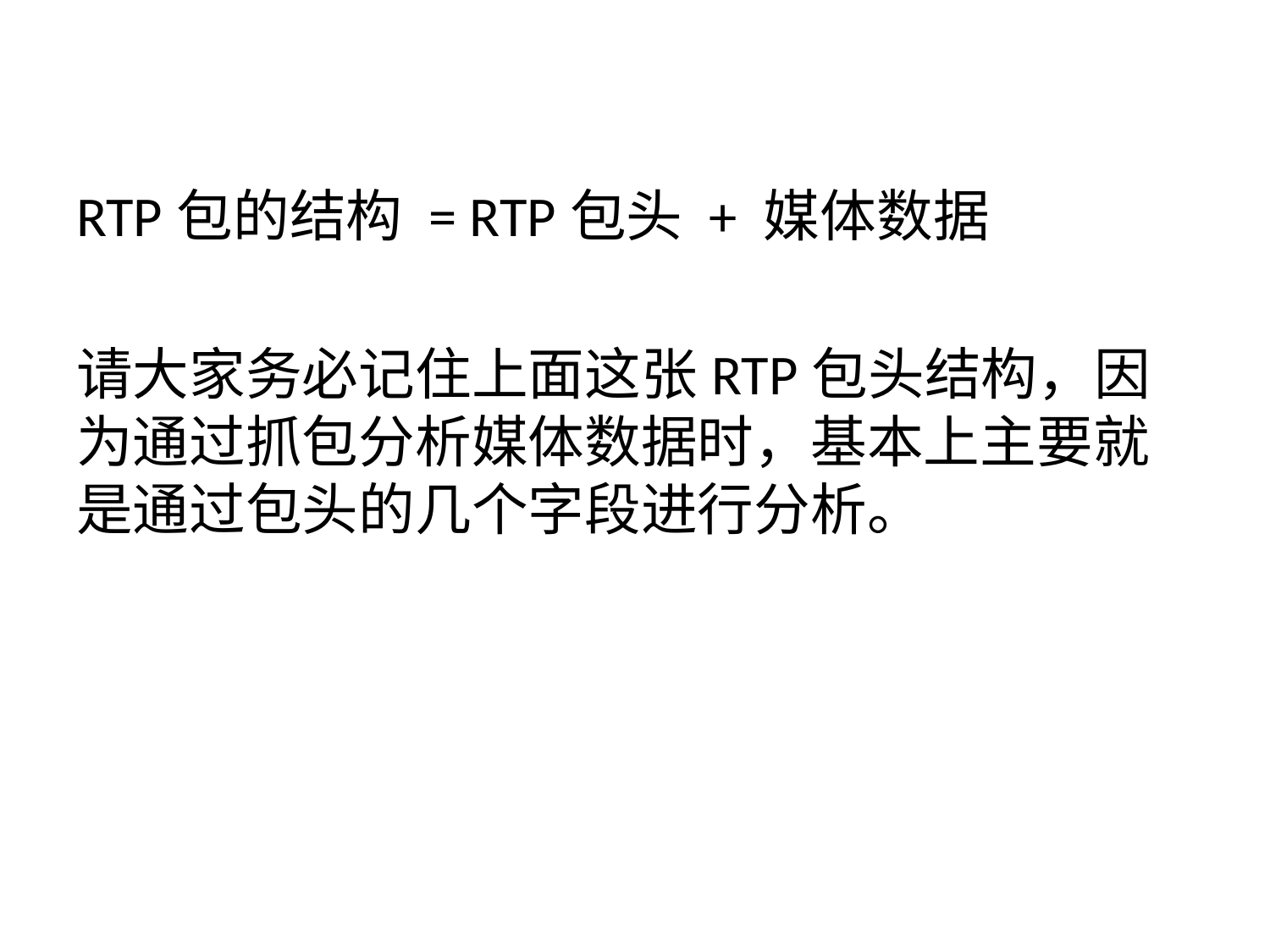

RTP包的结构 = RTP包头 + 媒体数据

请大家务必记住上面这张RTP包头结构，因为通过抓包分析媒体数据时，基本上主要就是通过包头的几个字段进行分析。